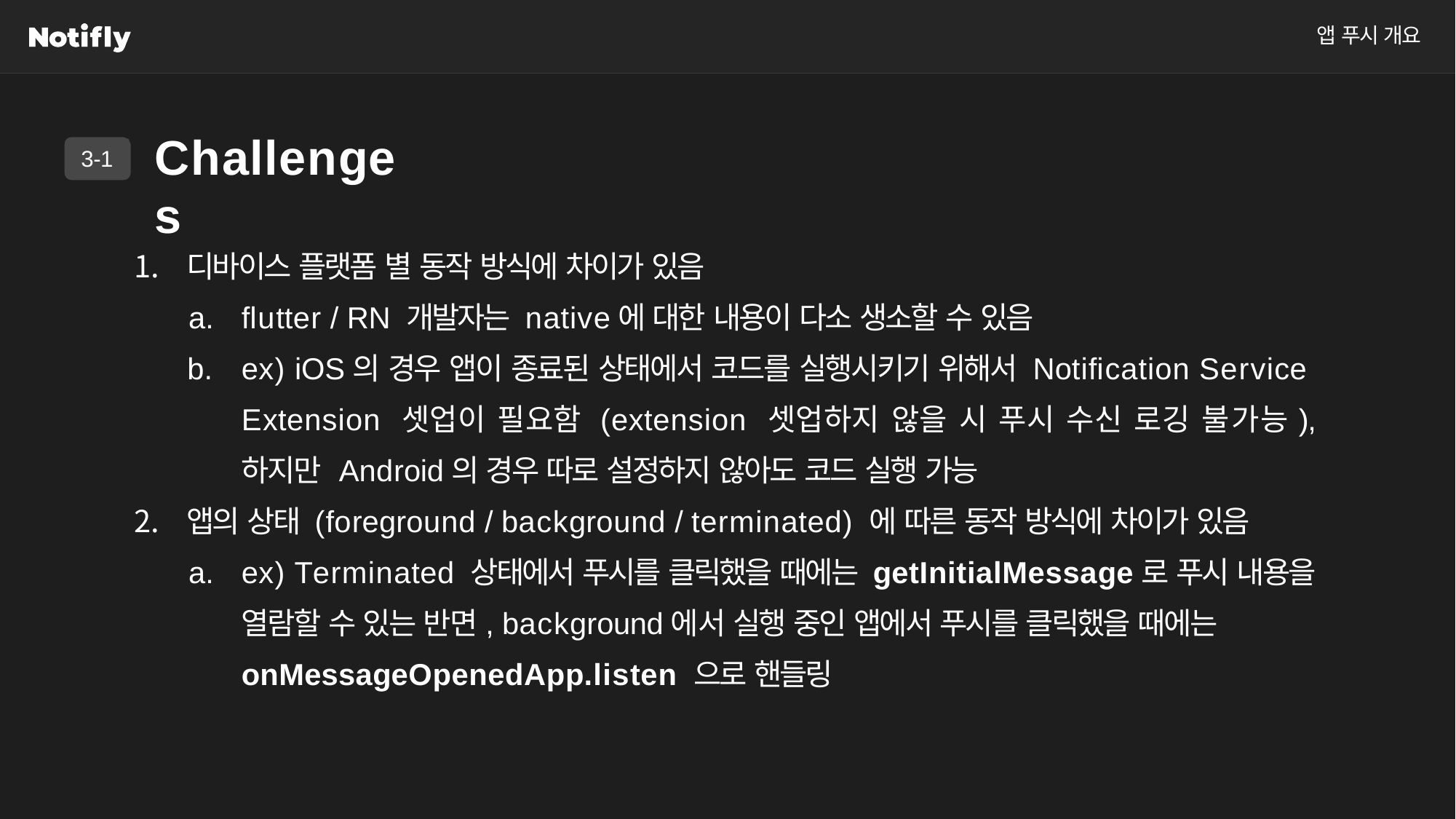

앱 푸시 개요
# Challenges

3-1
디바이스 플랫폼 별 동작 방식에 차이가 있음
ﬂutter / RN 개발자는 native에 대한 내용이 다소 생소할 수 있음
ex) iOS의 경우 앱이 종료된 상태에서 코드를 실행시키기 위해서 Notiﬁcation Service  Extension 셋업이 필요함 (extension 셋업하지 않을 시 푸시 수신 로깅 불가능), 하지만  Android의 경우 따로 설정하지 않아도 코드 실행 가능
앱의 상태 (foreground / background / terminated) 에 따른 동작 방식에 차이가 있음
ex) Terminated 상태에서 푸시를 클릭했을 때에는 getInitialMessage로 푸시 내용을  열람할 수 있는 반면, background에서 실행 중인 앱에서 푸시를 클릭했을 때에는  onMessageOpenedApp.listen 으로 핸들링